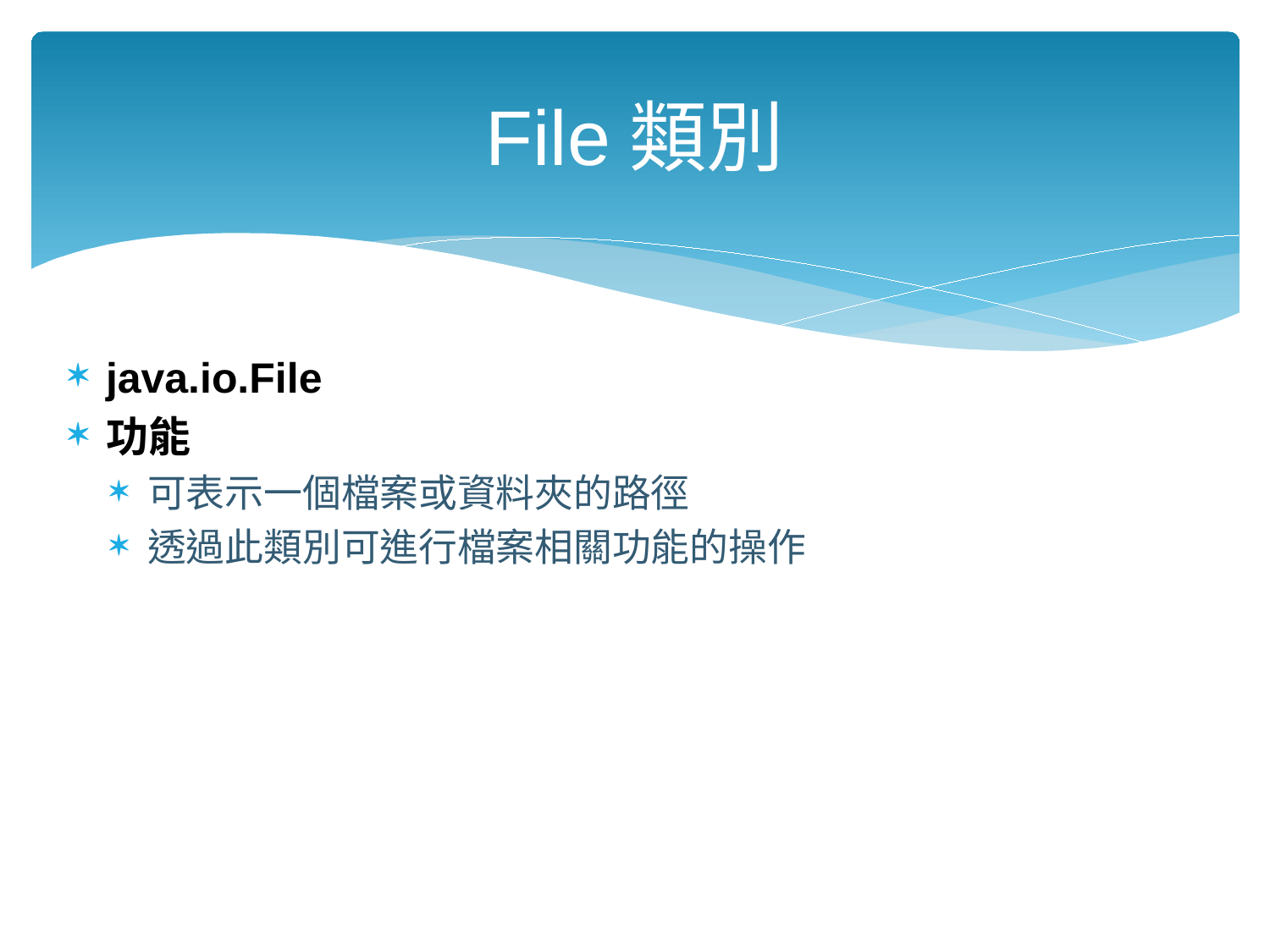

# File類別
java.io.File
功能
可表示一個檔案或資料夾的路徑
透過此類別可進行檔案相關功能的操作